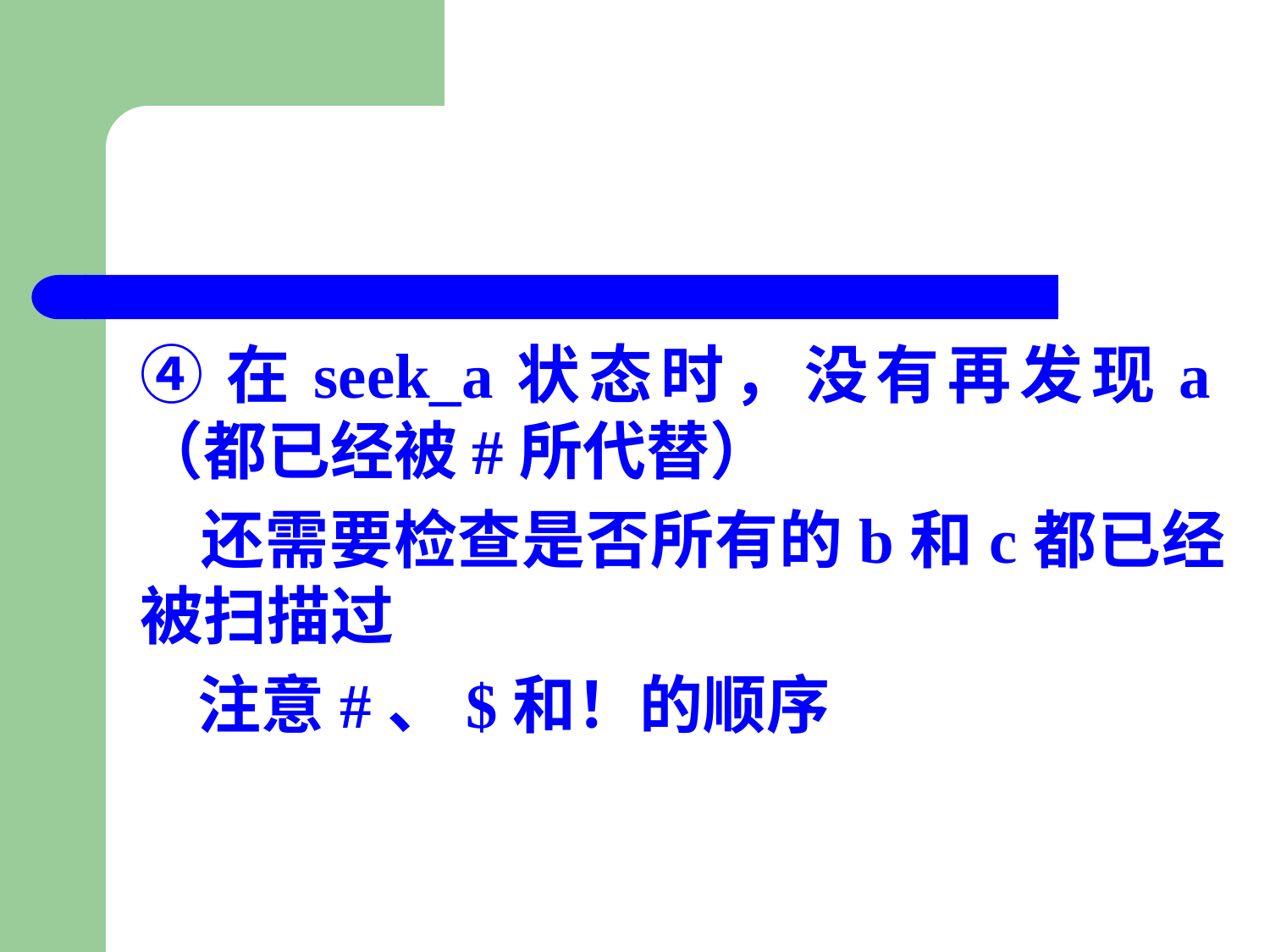

#
④在seek_a状态时，没有再发现a（都已经被#所代替）
   还需要检查是否所有的b和c都已经被扫描过
   注意#、$和！的顺序